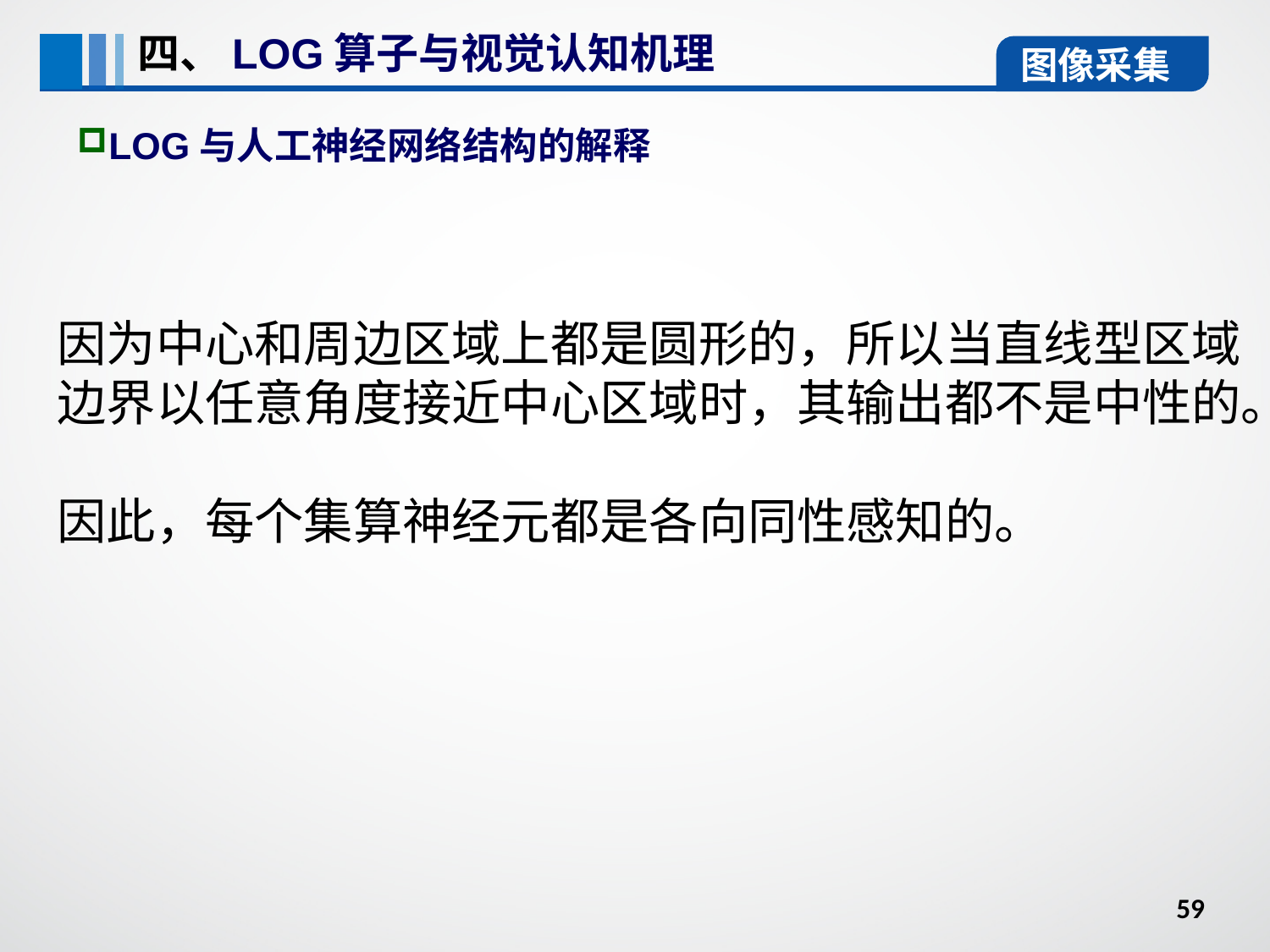

四、LOG算子与视觉认知机理
图像采集
LOG与人工神经网络结构的解释

因为中心和周边区域上都是圆形的，所以当直线型区域边界以任意角度接近中心区域时，其输出都不是中性的。

因此，每个集算神经元都是各向同性感知的。

59